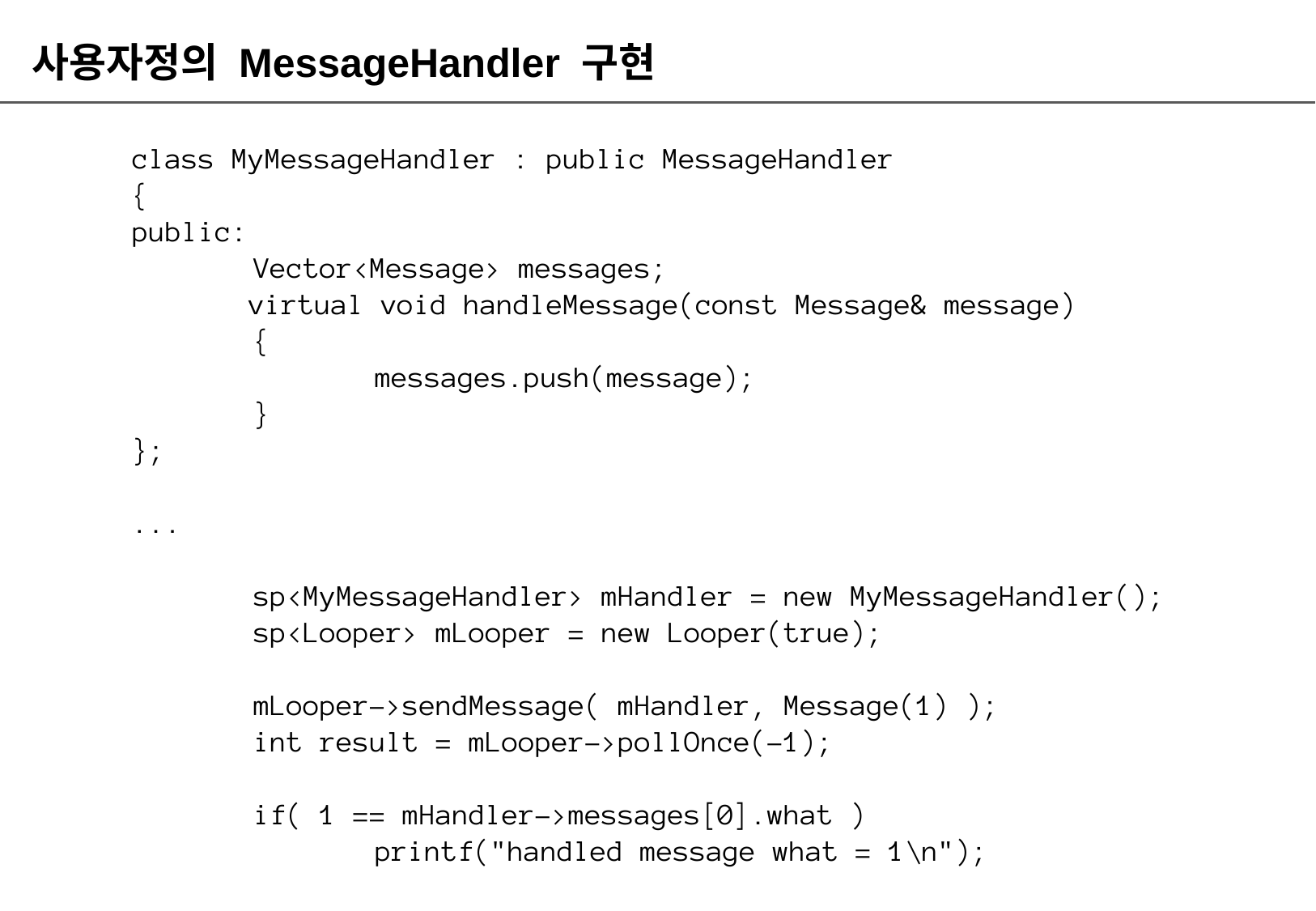

# 사용자정의 MessageHandler 구현
class MyMessageHandler : public MessageHandler
{
public:
	Vector<Message> messages;
       virtual void handleMessage(const Message& message)
	{
		messages.push(message);
	}
};

...

	sp<MyMessageHandler> mHandler = new MyMessageHandler();
	sp<Looper> mLooper = new Looper(true);

	mLooper->sendMessage( mHandler, Message(1) );
	int result = mLooper->pollOnce(-1);

	if( 1 == mHandler->messages[0].what )
		printf("handled message what = 1\n");